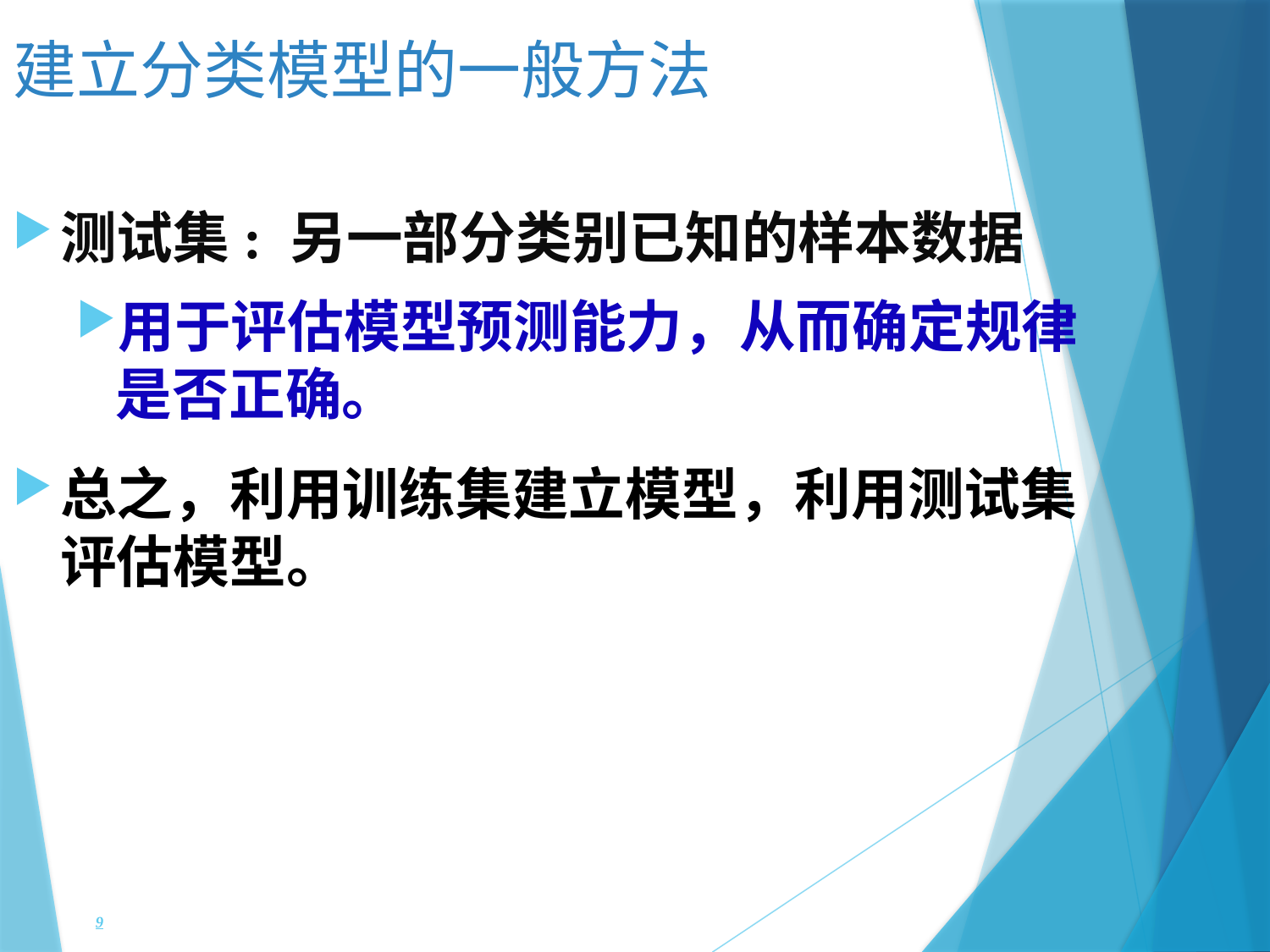

建立分类模型的一般方法
测试集: 另一部分类别已知的样本数据
用于评估模型预测能力，从而确定规律是否正确。
总之，利用训练集建立模型，利用测试集评估模型。

9